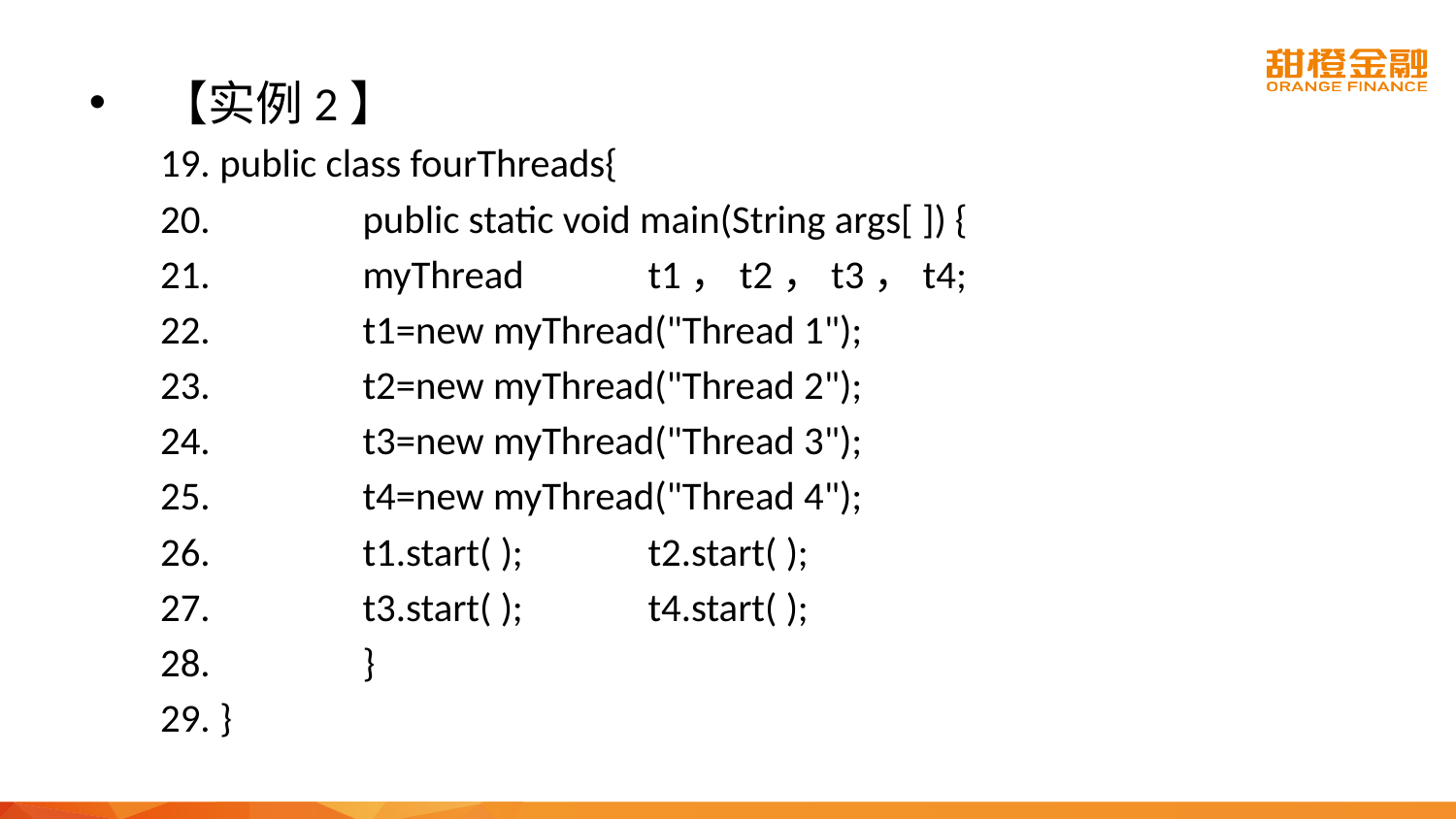

【实例2】
public class fourThreads{
	public static void main(String args[ ]) {
		myThread	t1，t2，t3，t4;
		t1=new myThread("Thread 1");
		t2=new myThread("Thread 2");
		t3=new myThread("Thread 3");
		t4=new myThread("Thread 4");
		t1.start( );		t2.start( );
		t3.start( );		t4.start( );
	}
}